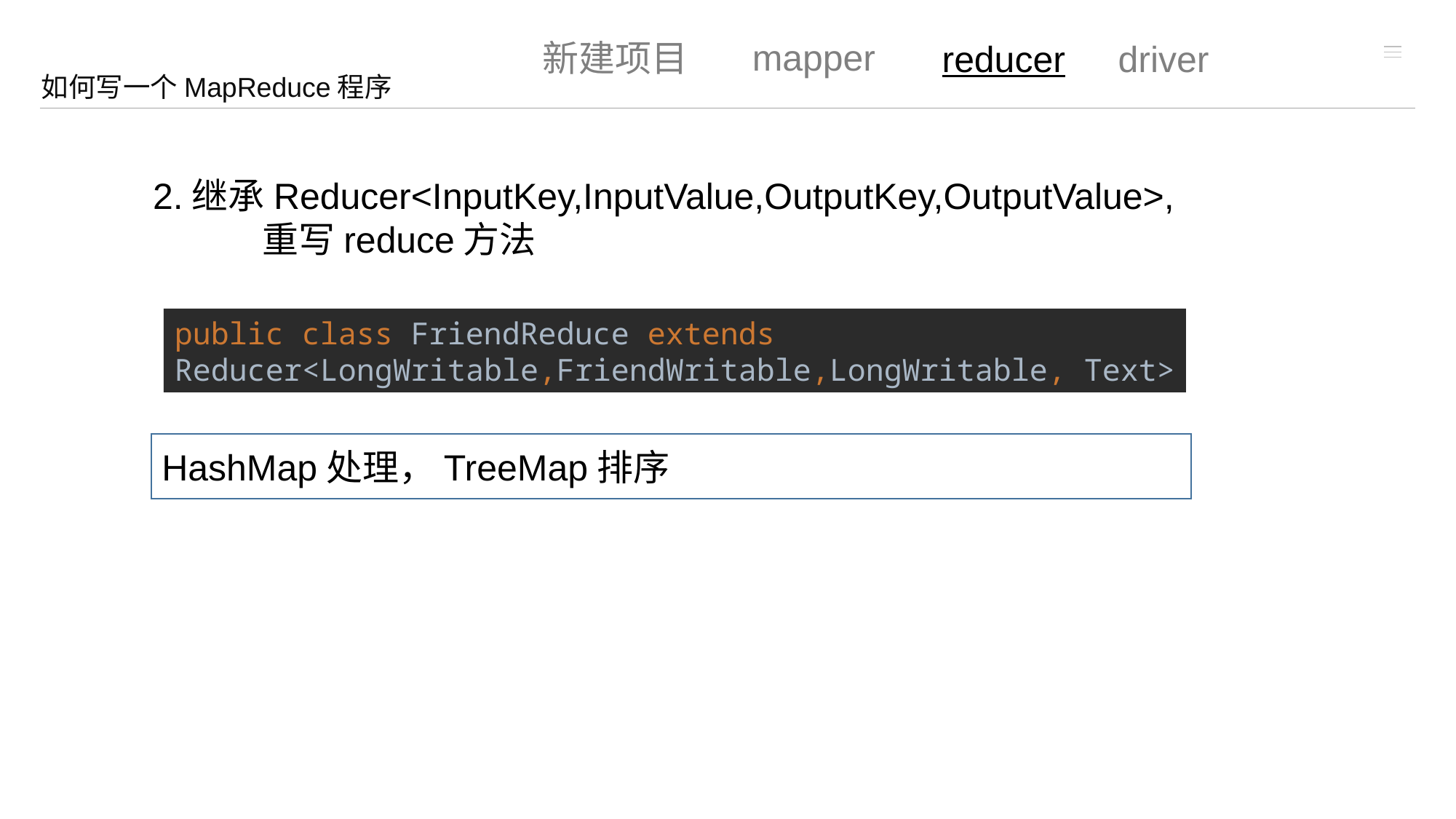

mapper
新建项目
driver
reducer
如何写一个MapReduce程序
2.继承Reducer<InputKey,InputValue,OutputKey,OutputValue>,
	重写reduce方法
public class FriendReduce extends
Reducer<LongWritable,FriendWritable,LongWritable, Text>
HashMap处理，TreeMap排序